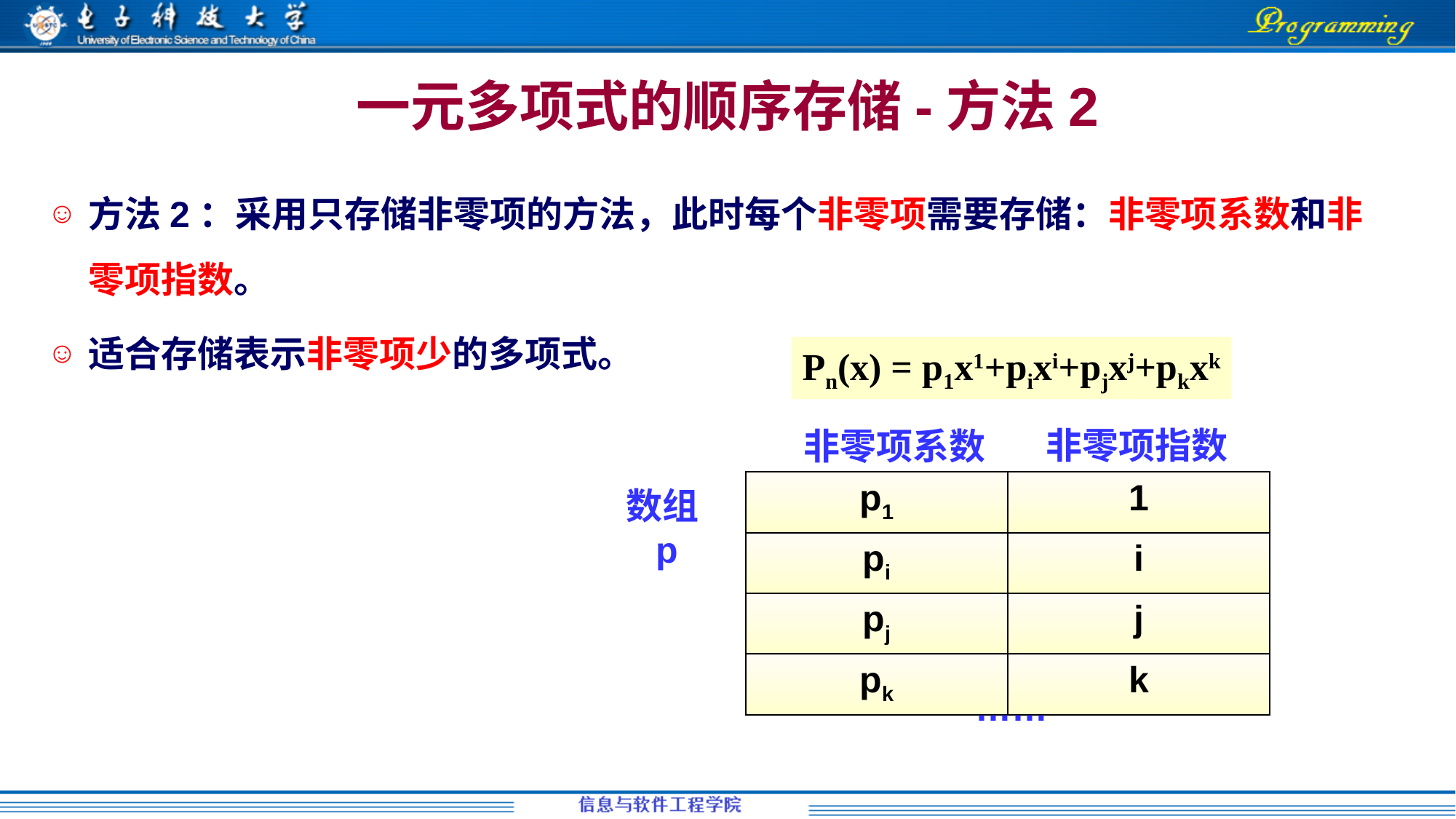

2025/3/12
68
# 一元多项式的顺序存储-方法2
方法2：采用只存储非零项的方法，此时每个非零项需要存储：非零项系数和非零项指数。
适合存储表示非零项少的多项式。

Pn(x) = p1x1+pixi+pjxj+pkxk
非零项指数
非零项系数
| p1 | 1 |
| --- | --- |
| pi | i |
| pj | j |
| pk | k |
数组p
……